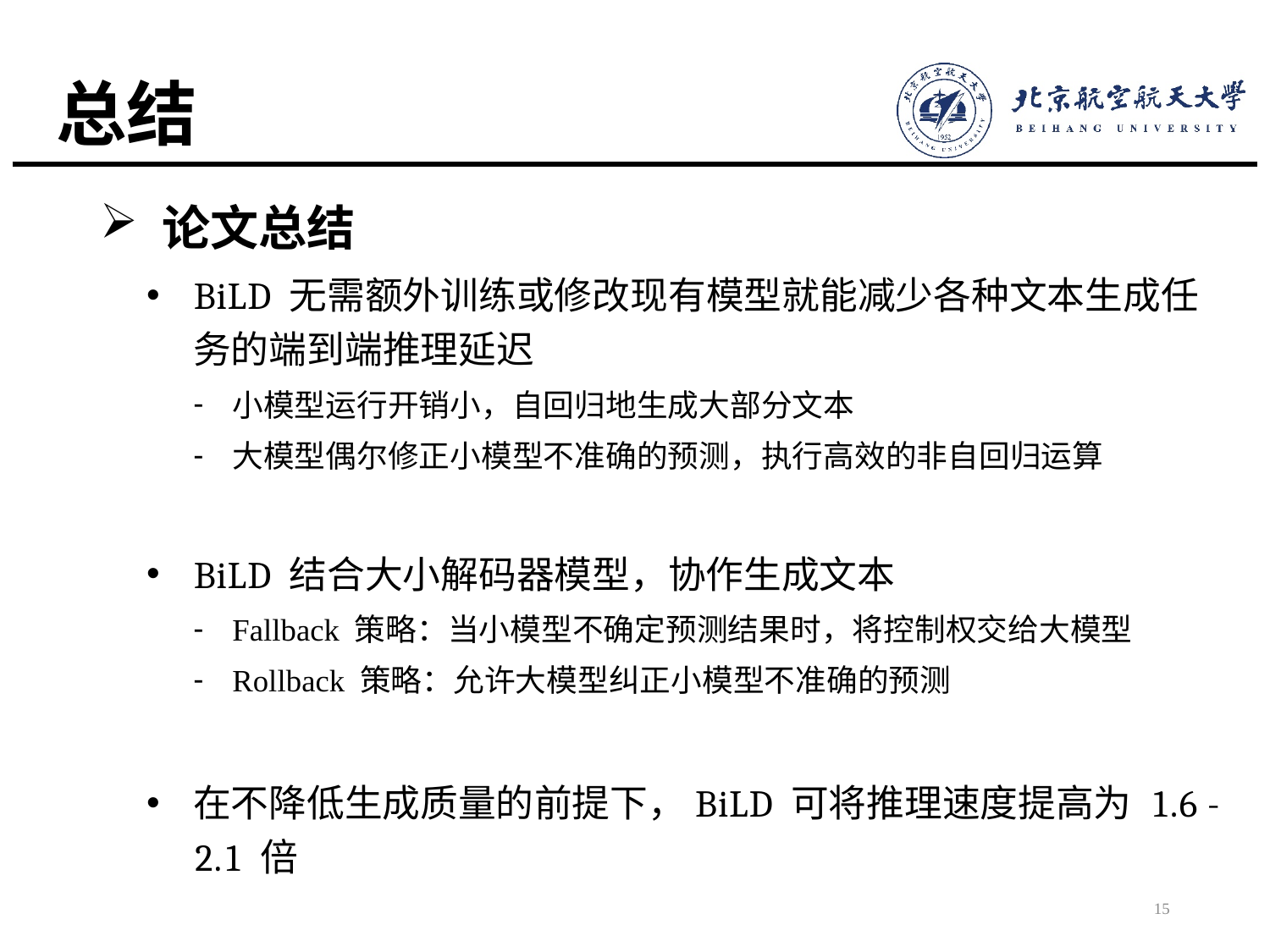

# 总结
论文总结
BiLD 无需额外训练或修改现有模型就能减少各种文本生成任务的端到端推理延迟
小模型运行开销小，自回归地生成大部分文本
大模型偶尔修正小模型不准确的预测，执行高效的非自回归运算

BiLD 结合大小解码器模型，协作生成文本
Fallback 策略：当小模型不确定预测结果时，将控制权交给大模型
Rollback 策略：允许大模型纠正小模型不准确的预测

在不降低生成质量的前提下，BiLD 可将推理速度提高为 1.6 -2.1 倍
15